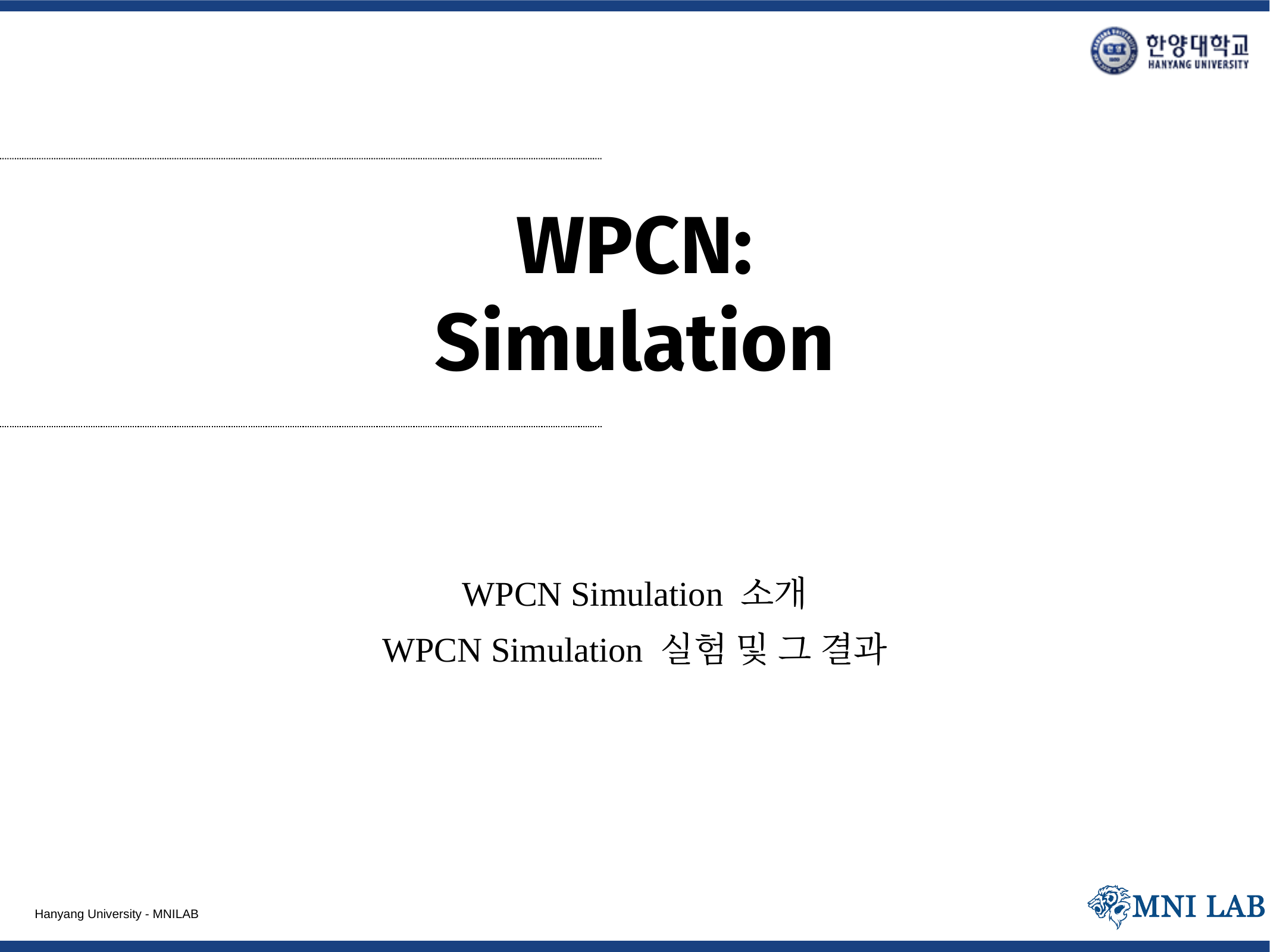

# WPCN: Simulation
WPCN Simulation 소개
WPCN Simulation 실험 및 그 결과